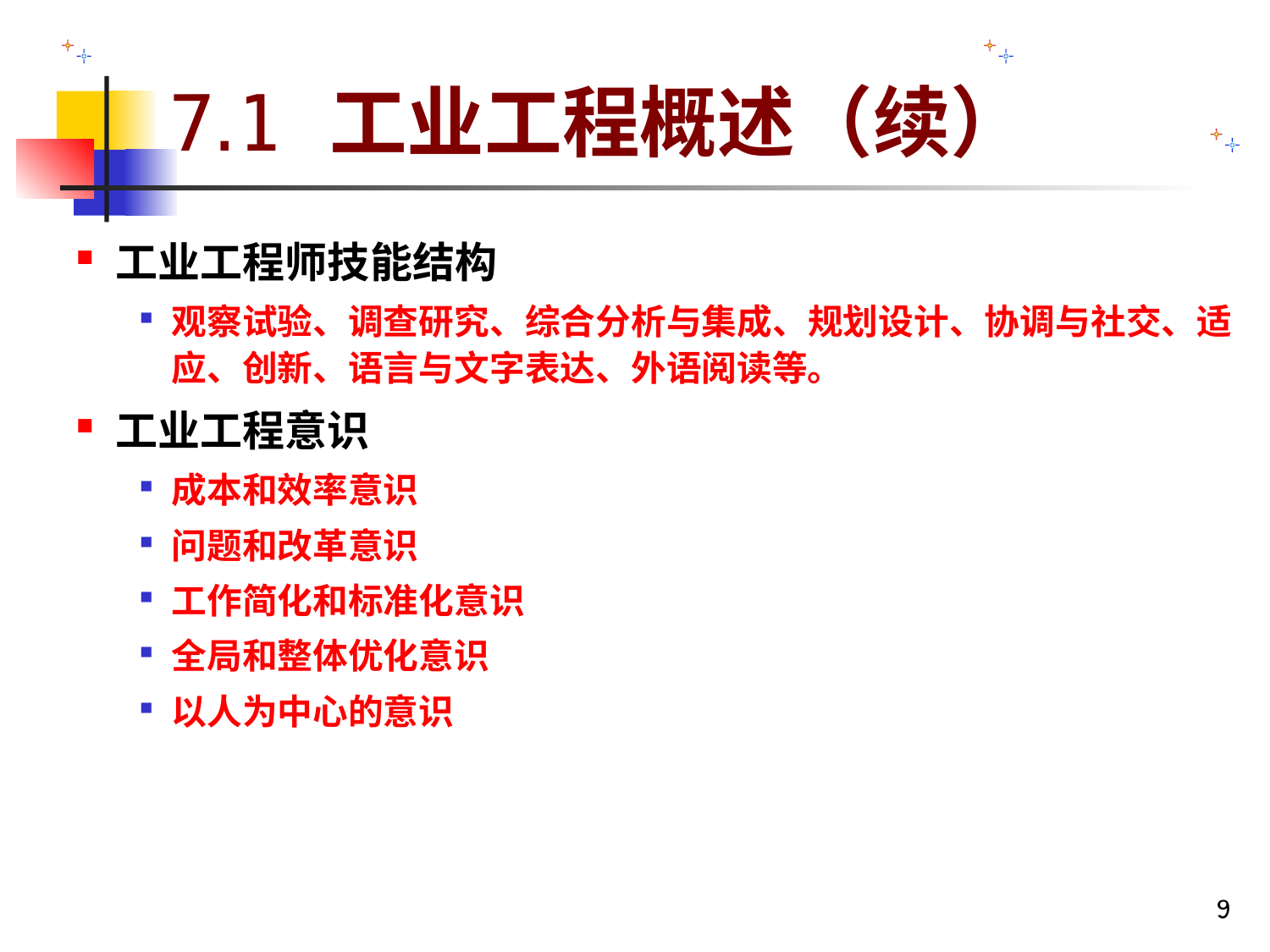

# 7.1 工业工程概述（续）
工业工程师技能结构
观察试验、调查研究、综合分析与集成、规划设计、协调与社交、适应、创新、语言与文字表达、外语阅读等。
工业工程意识
成本和效率意识
问题和改革意识
工作简化和标准化意识
全局和整体优化意识
以人为中心的意识

9